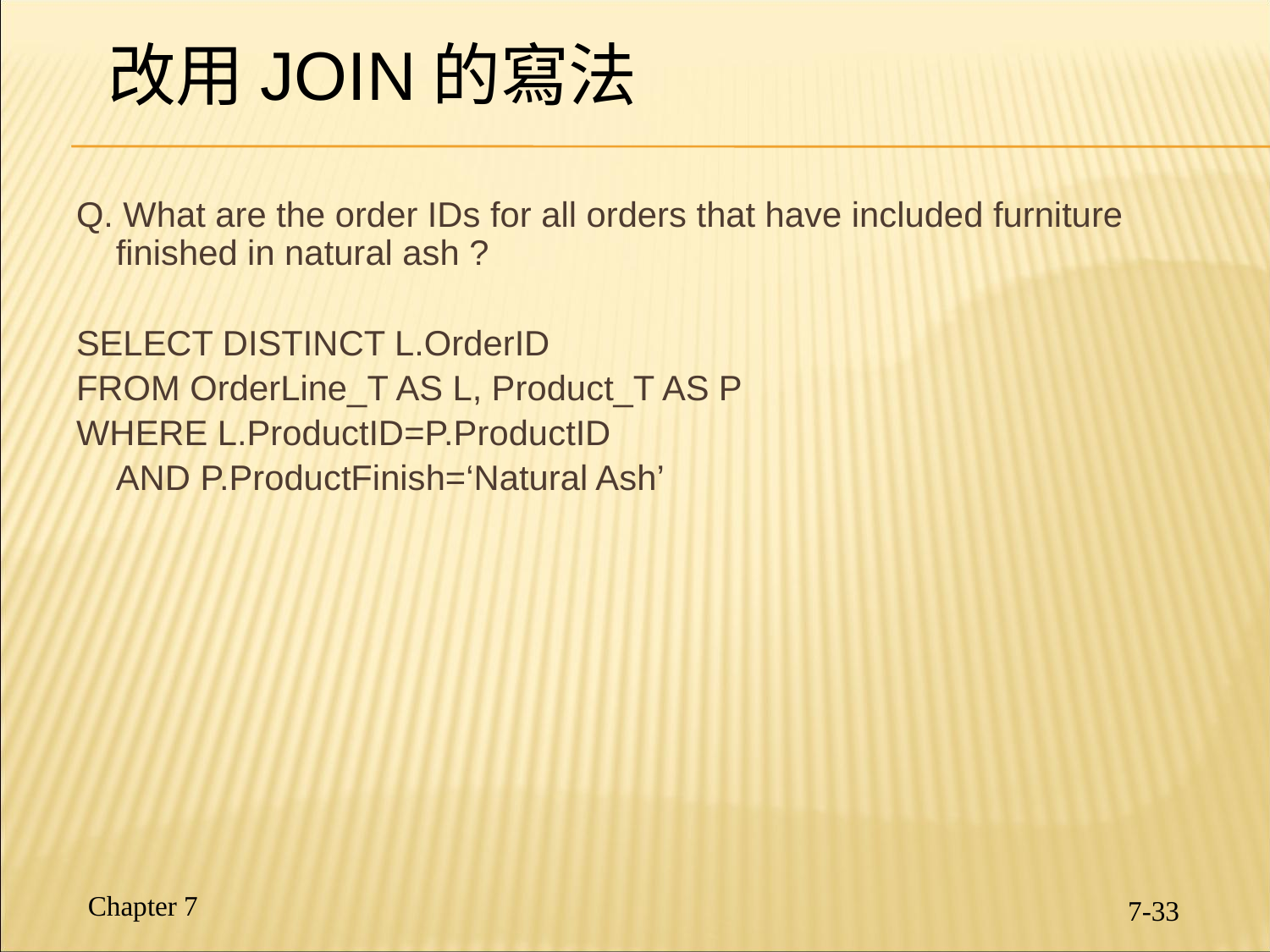

# 改用join的寫法
Q. What are the order IDs for all orders that have included furniture finished in natural ash ?

SELECT DISTINCT L.OrderID
FROM OrderLine_T AS L, Product_T AS P
WHERE L.ProductID=P.ProductID
	AND P.ProductFinish=‘Natural Ash’